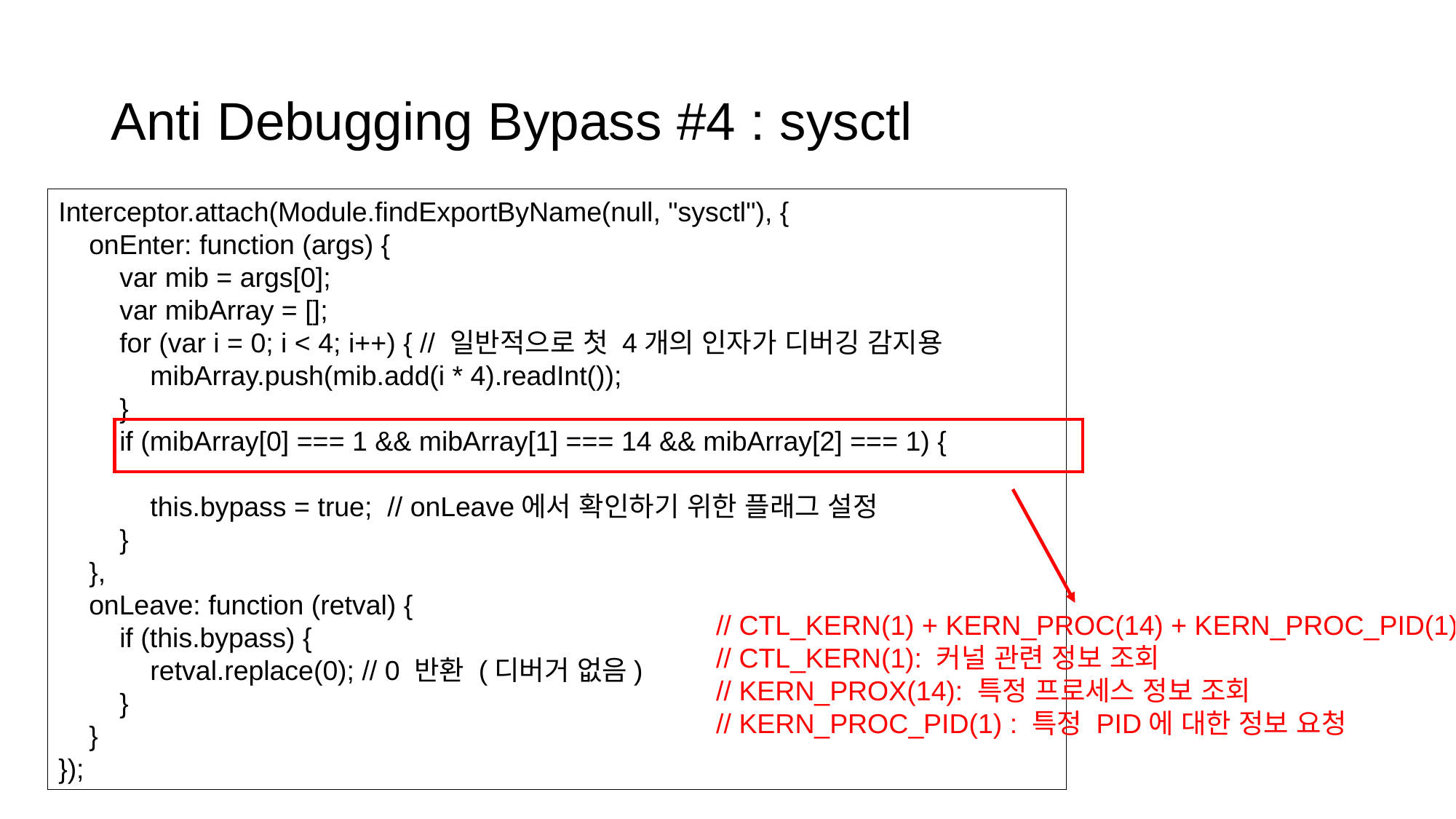

# Anti Debugging Bypass #4 : sysctl
Interceptor.attach(Module.findExportByName(null, "sysctl"), {
    onEnter: function (args) {
        var mib = args[0];
        var mibArray = [];
        for (var i = 0; i < 4; i++) { // 일반적으로 첫 4개의 인자가 디버깅 감지용
            mibArray.push(mib.add(i * 4).readInt());
        }
        if (mibArray[0] === 1 && mibArray[1] === 14 && mibArray[2] === 1) {
            this.bypass = true;  // onLeave에서 확인하기 위한 플래그 설정
        }
    },
    onLeave: function (retval) {
        if (this.bypass) {
            retval.replace(0); // 0 반환 (디버거 없음)
        }
    }
});

// CTL_KERN(1) + KERN_PROC(14) + KERN_PROC_PID(1)
// CTL_KERN(1): 커널 관련 정보 조회
// KERN_PROX(14): 특정 프로세스 정보 조회
// KERN_PROC_PID(1) : 특정 PID에 대한 정보 요청